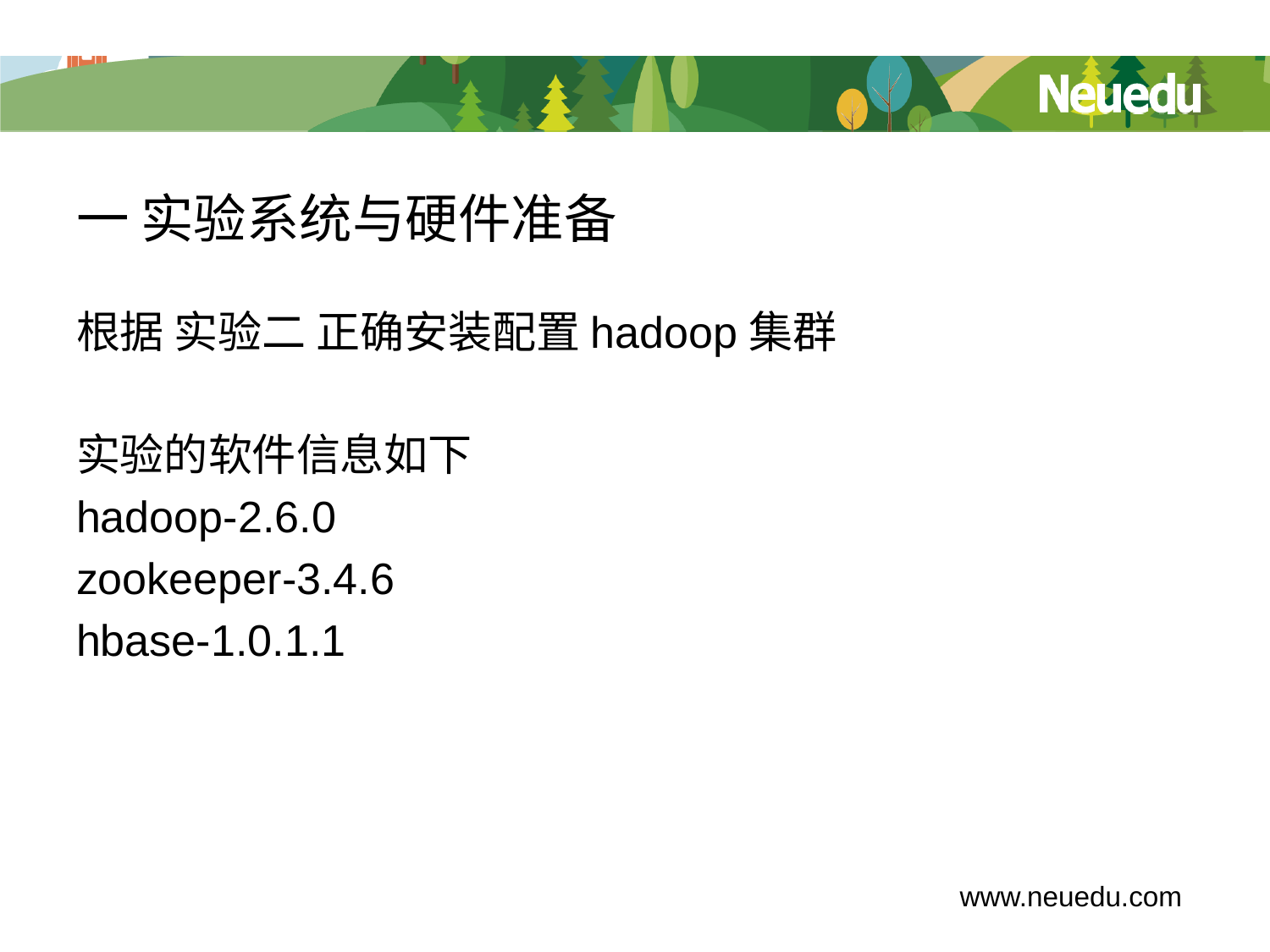

# 一 实验系统与硬件准备
根据 实验二 正确安装配置hadoop集群

实验的软件信息如下
hadoop-2.6.0
zookeeper-3.4.6
hbase-1.0.1.1